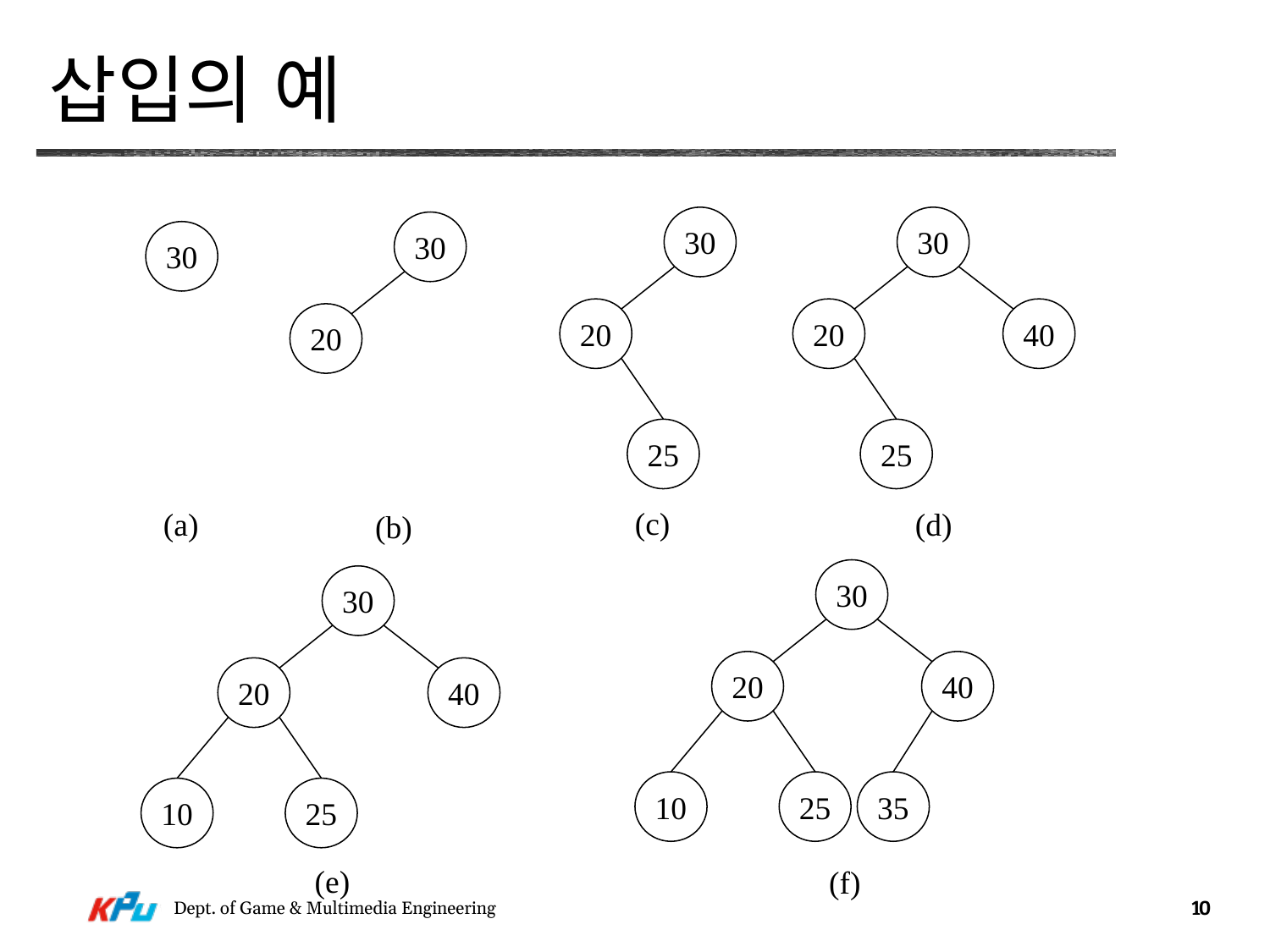

# 삽입의 예

30
30
30
30
20
20
40
20
25
25
(c)
(d)
(a)
(b)
30
30
20
40
20
40
10
25
35
10
25
(e)
(f)
Dept. of Game & Multimedia Engineering
10